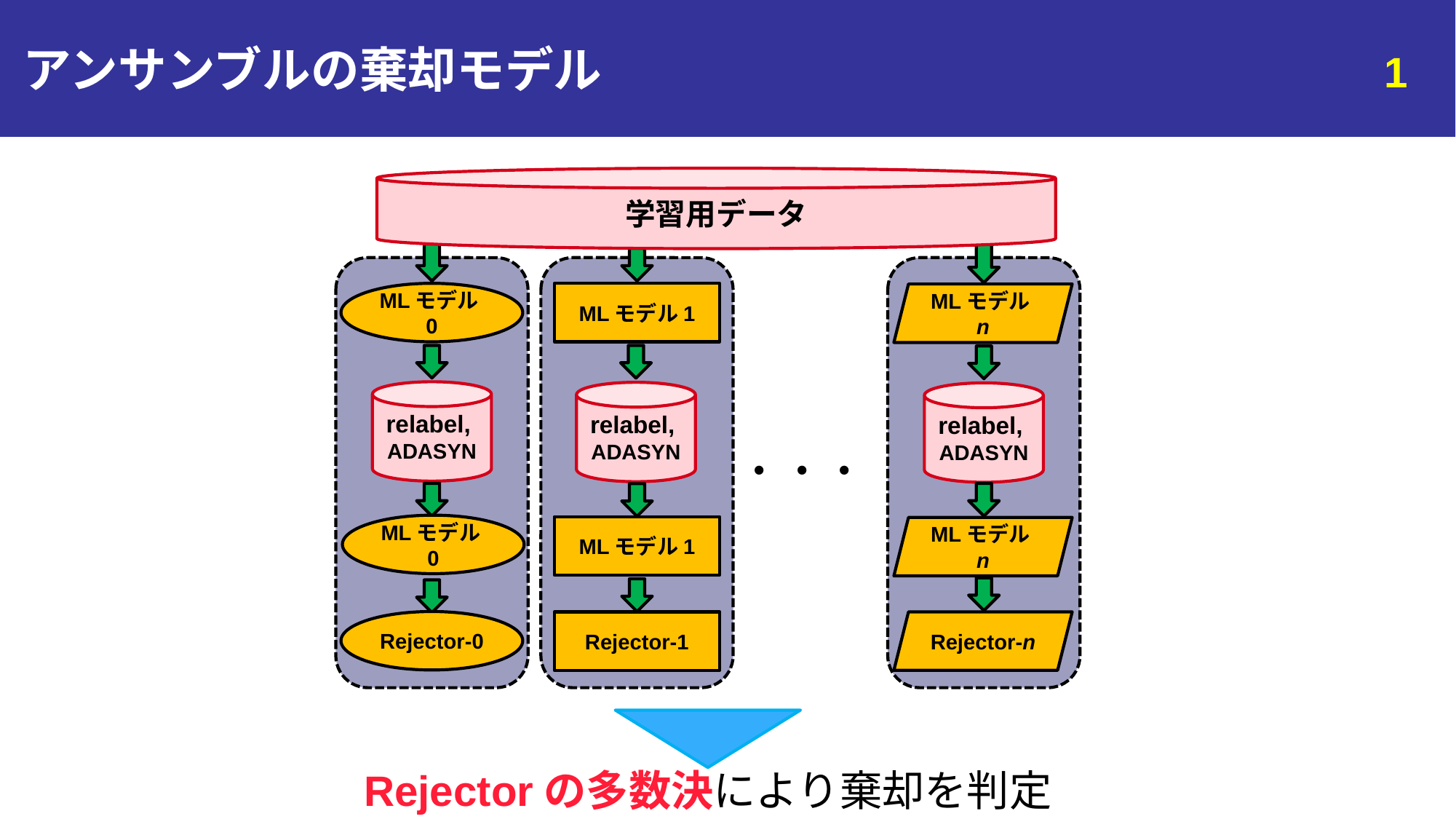

# アンサンブルの棄却モデル
1
学習用データ

MLモデル0
MLモデル1
MLモデルn

relabel,
ADASYN
relabel,
ADASYN
relabel,
ADASYN
・・・

MLモデル1
MLモデルn

Rejector-n
Rejector-1

Rejectorの多数決により棄却を判定
MLモデル0
Rejector-0